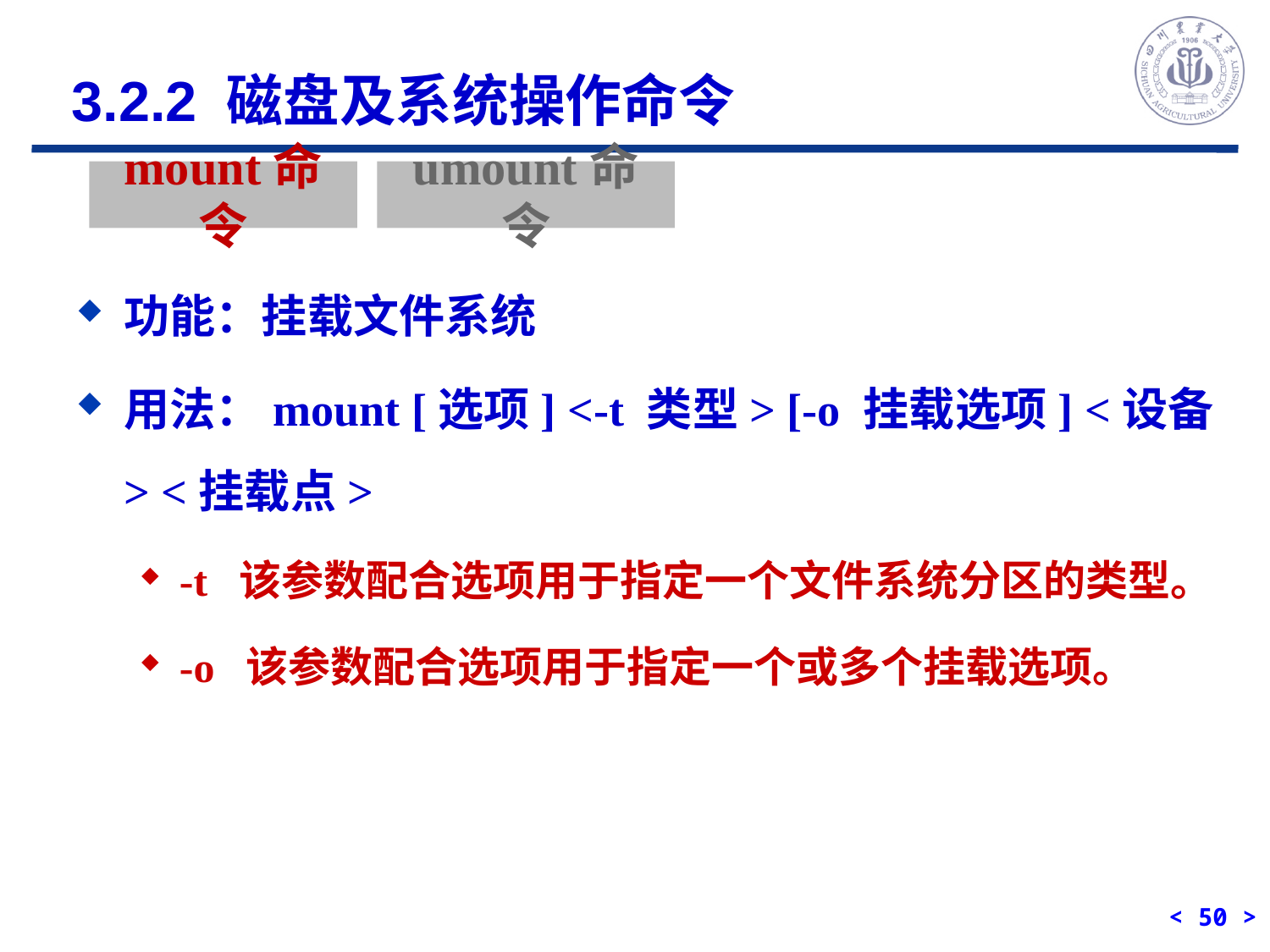

3.2.2 磁盘及系统操作命令
mount命令
umount命令
功能：挂载文件系统
用法：mount [选项] <-t 类型> [-o 挂载选项] <设备> <挂载点>
-t  该参数配合选项用于指定一个文件系统分区的类型。
-o  该参数配合选项用于指定一个或多个挂载选项。